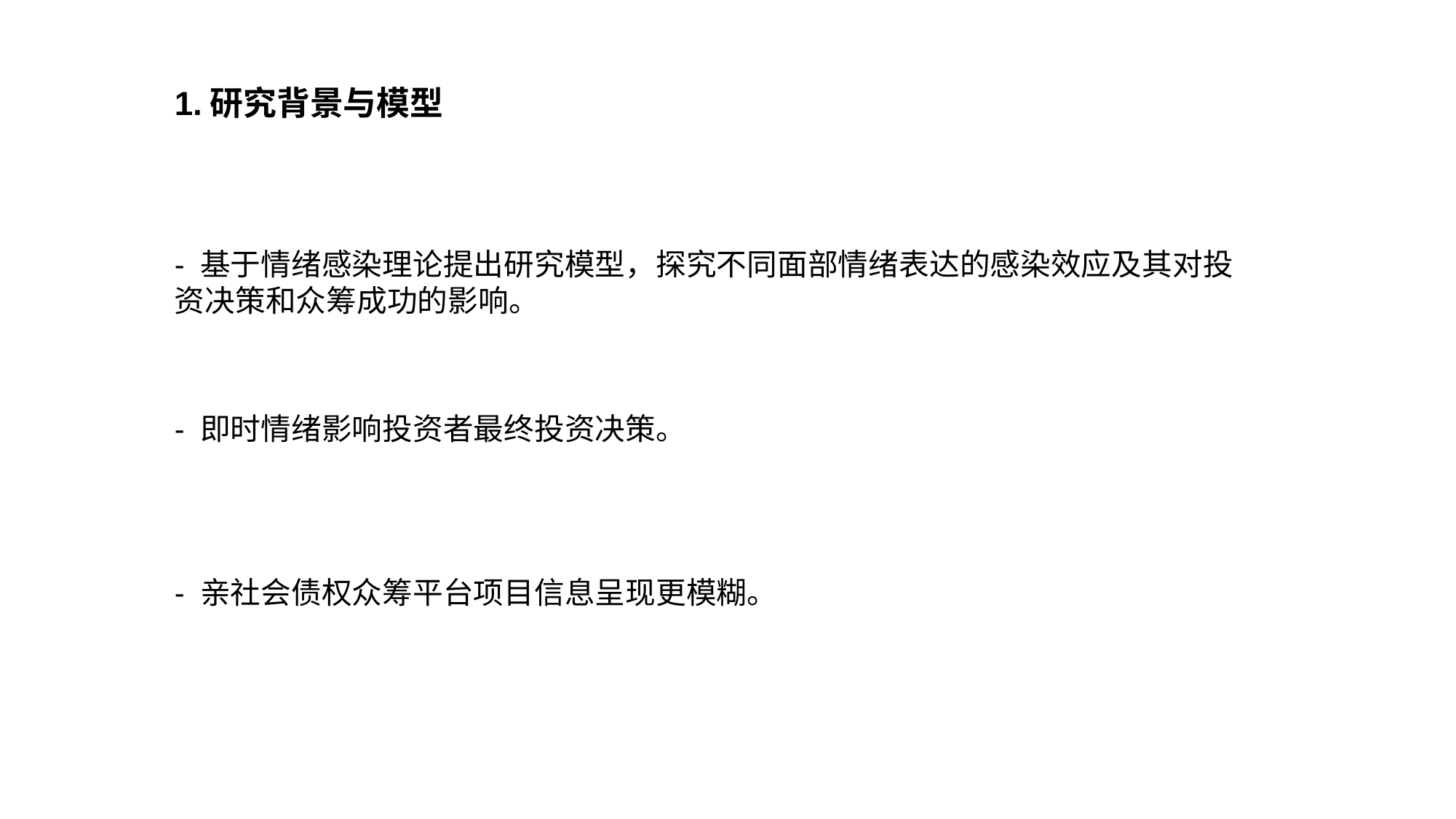

1.研究背景与模型

- 基于情绪感染理论提出研究模型，探究不同面部情绪表达的感染效应及其对投资决策和众筹成功的影响。
- 即时情绪影响投资者最终投资决策。
- 亲社会债权众筹平台项目信息呈现更模糊。